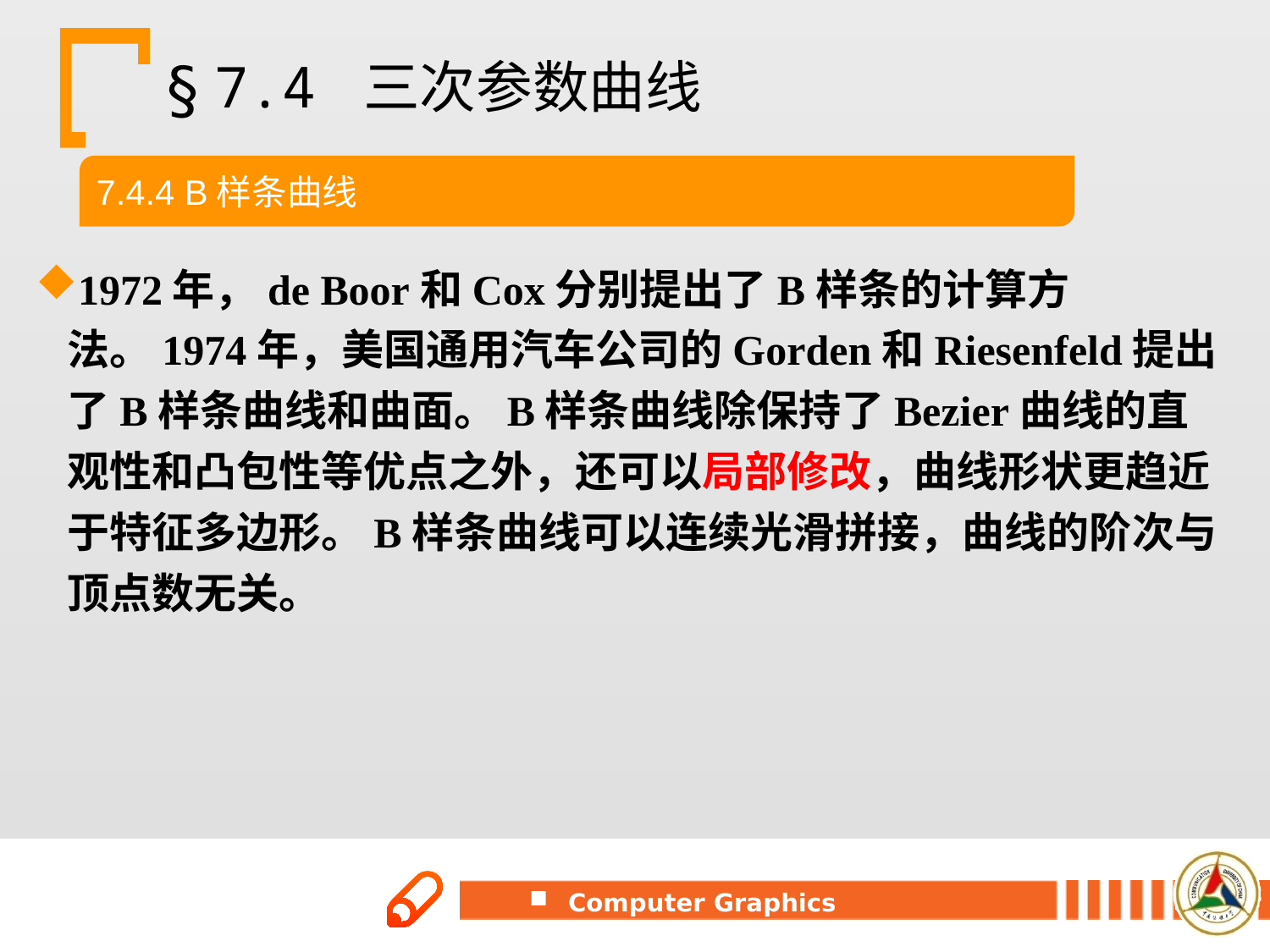

# § 7.4 三次参数曲线
7.4.4 B样条曲线
1972年，de Boor和Cox分别提出了B样条的计算方法。1974年，美国通用汽车公司的Gorden和Riesenfeld提出了B样条曲线和曲面。B样条曲线除保持了Bezier曲线的直观性和凸包性等优点之外，还可以局部修改，曲线形状更趋近于特征多边形。B样条曲线可以连续光滑拼接，曲线的阶次与顶点数无关。